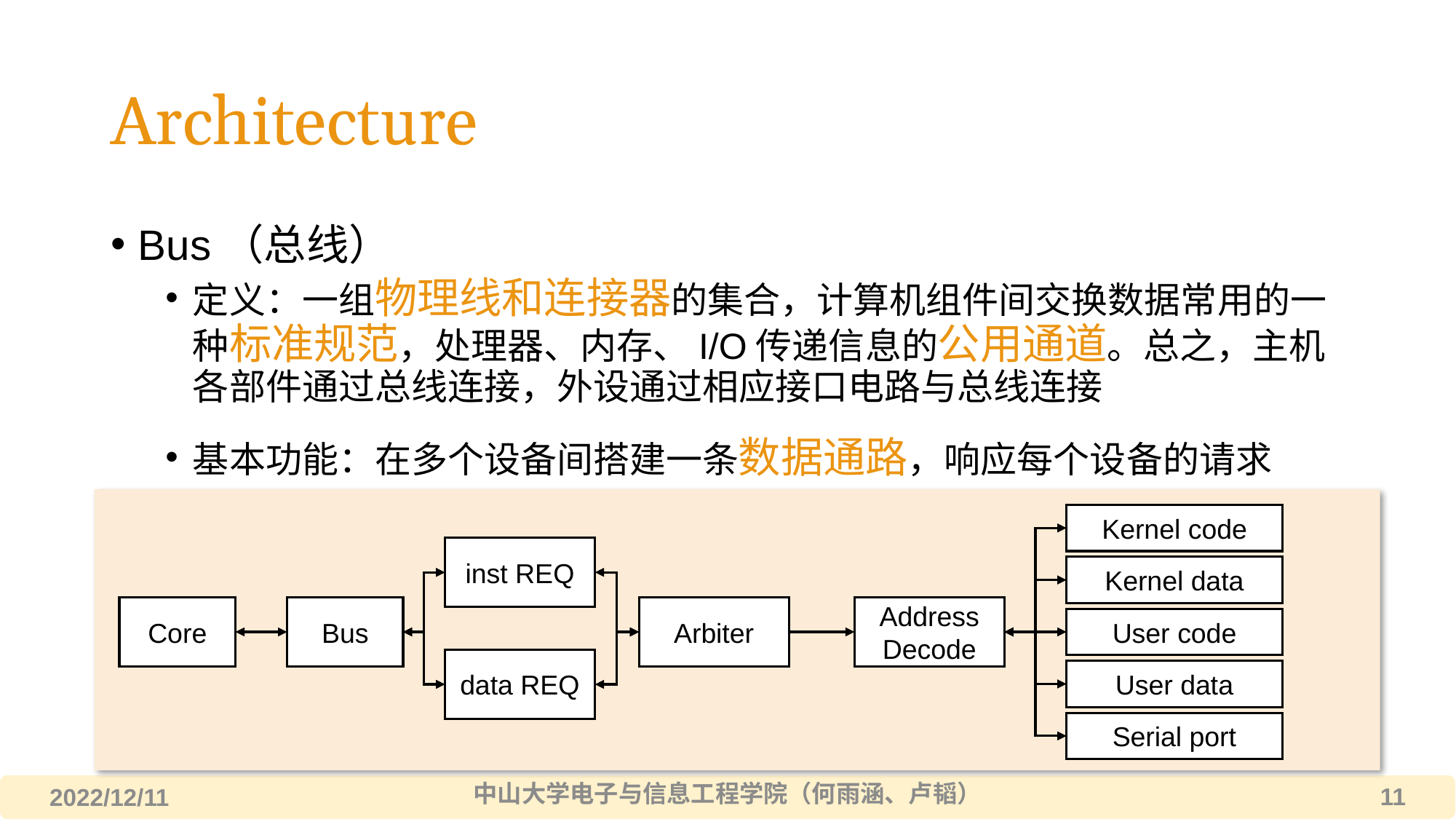

# Architecture
Bus（总线）
定义：一组物理线和连接器的集合，计算机组件间交换数据常用的一种标准规范，处理器、内存、I/O传递信息的公用通道。总之，主机各部件通过总线连接，外设通过相应接口电路与总线连接

基本功能：在多个设备间搭建一条数据通路，响应每个设备的请求

Kernel code
inst REQ
Kernel data
Core
Bus
Arbiter
Address Decode
User code
data REQ
User data
Serial port
中山大学电子与信息工程学院（何雨涵、卢韬）
11
2022/12/11